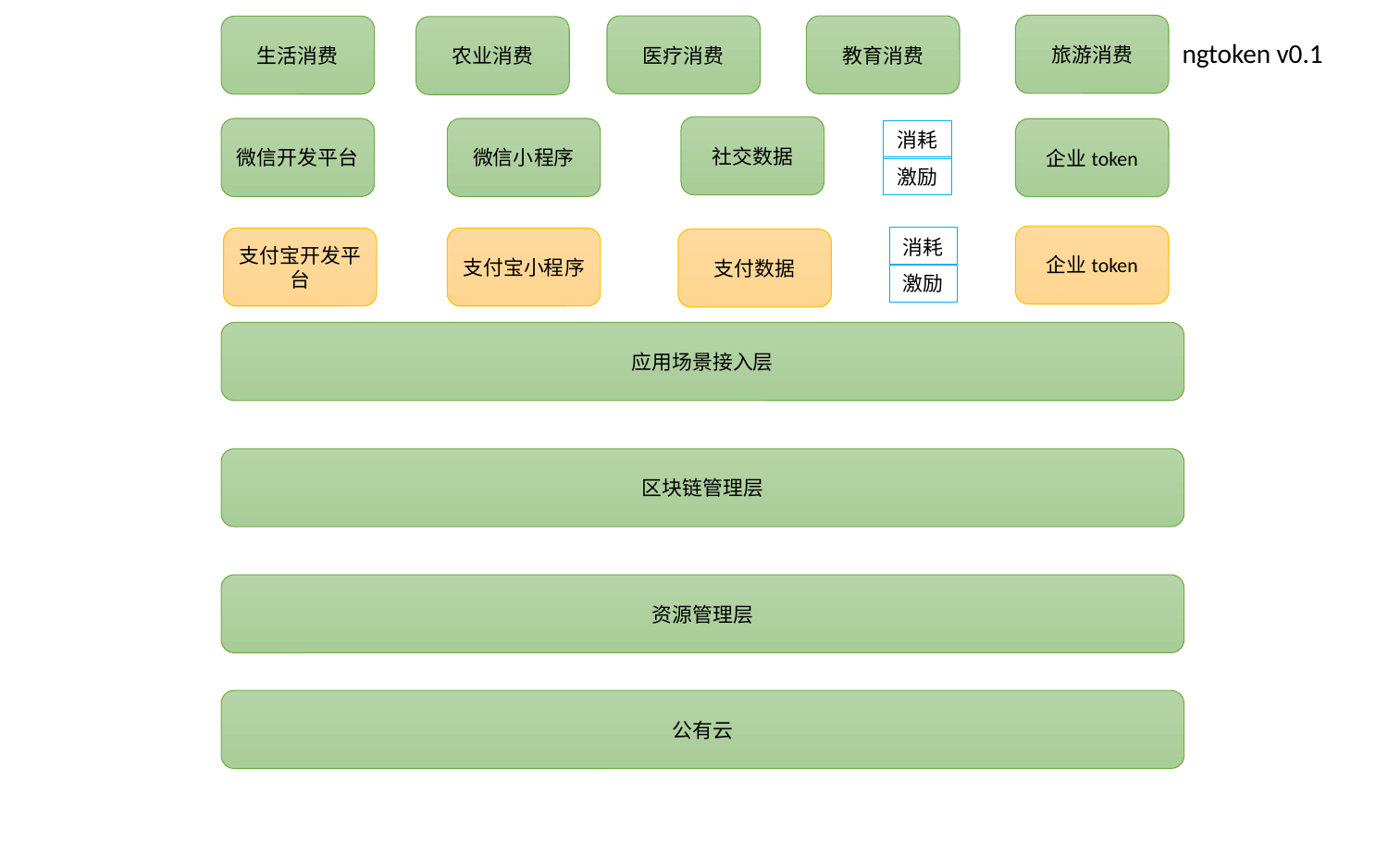

旅游消费
医疗消费
教育消费
生活消费
农业消费
ngtoken v0.1
社交数据
微信开发平台
微信小程序
企业token
消耗
激励
企业token
消耗
支付宝开发平台
支付宝小程序
支付数据
激励
应用场景接入层
区块链管理层
资源管理层
公有云